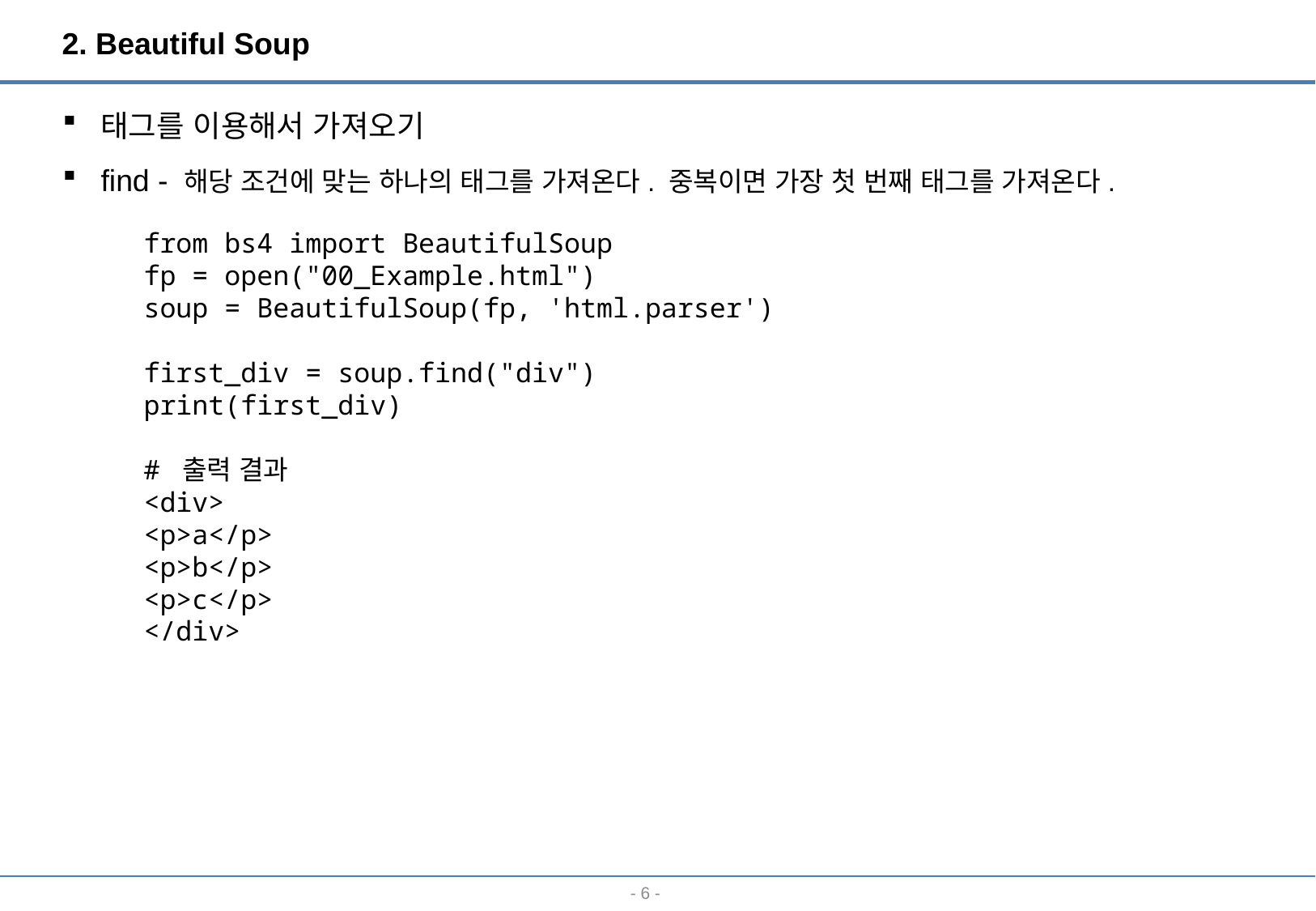

2. Beautiful Soup
태그를 이용해서 가져오기
find - 해당 조건에 맞는 하나의 태그를 가져온다. 중복이면 가장 첫 번째 태그를 가져온다.
from bs4 import BeautifulSoup
fp = open("00_Example.html")
soup = BeautifulSoup(fp, 'html.parser')

first_div = soup.find("div")
print(first_div)

# 출력 결과
<div>
<p>a</p>
<p>b</p>
<p>c</p>
</div>

- 6 -